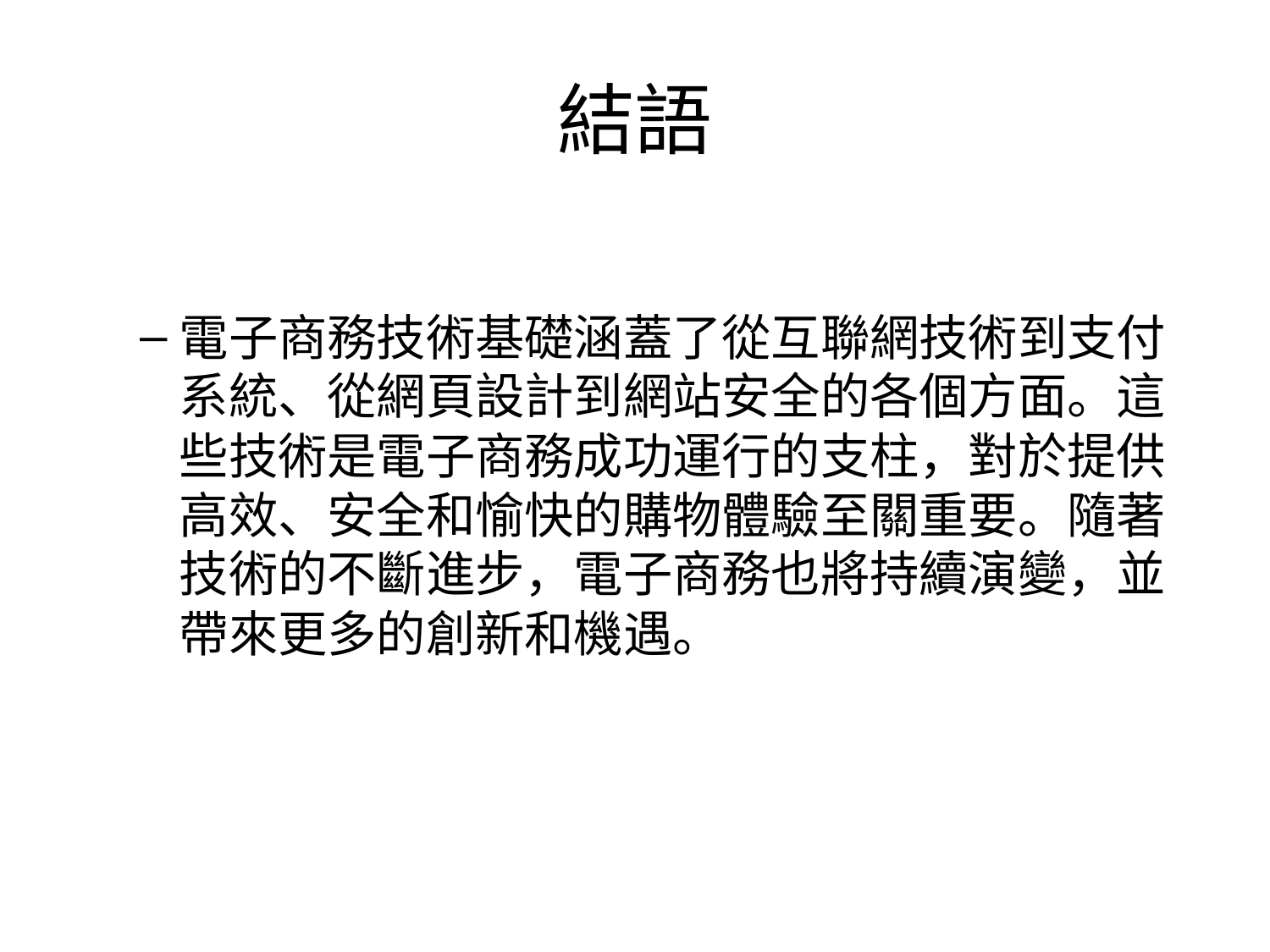

# 結語

電子商務技術基礎涵蓋了從互聯網技術到支付系統、從網頁設計到網站安全的各個方面。這些技術是電子商務成功運行的支柱，對於提供高效、安全和愉快的購物體驗至關重要。隨著技術的不斷進步，電子商務也將持續演變，並帶來更多的創新和機遇。